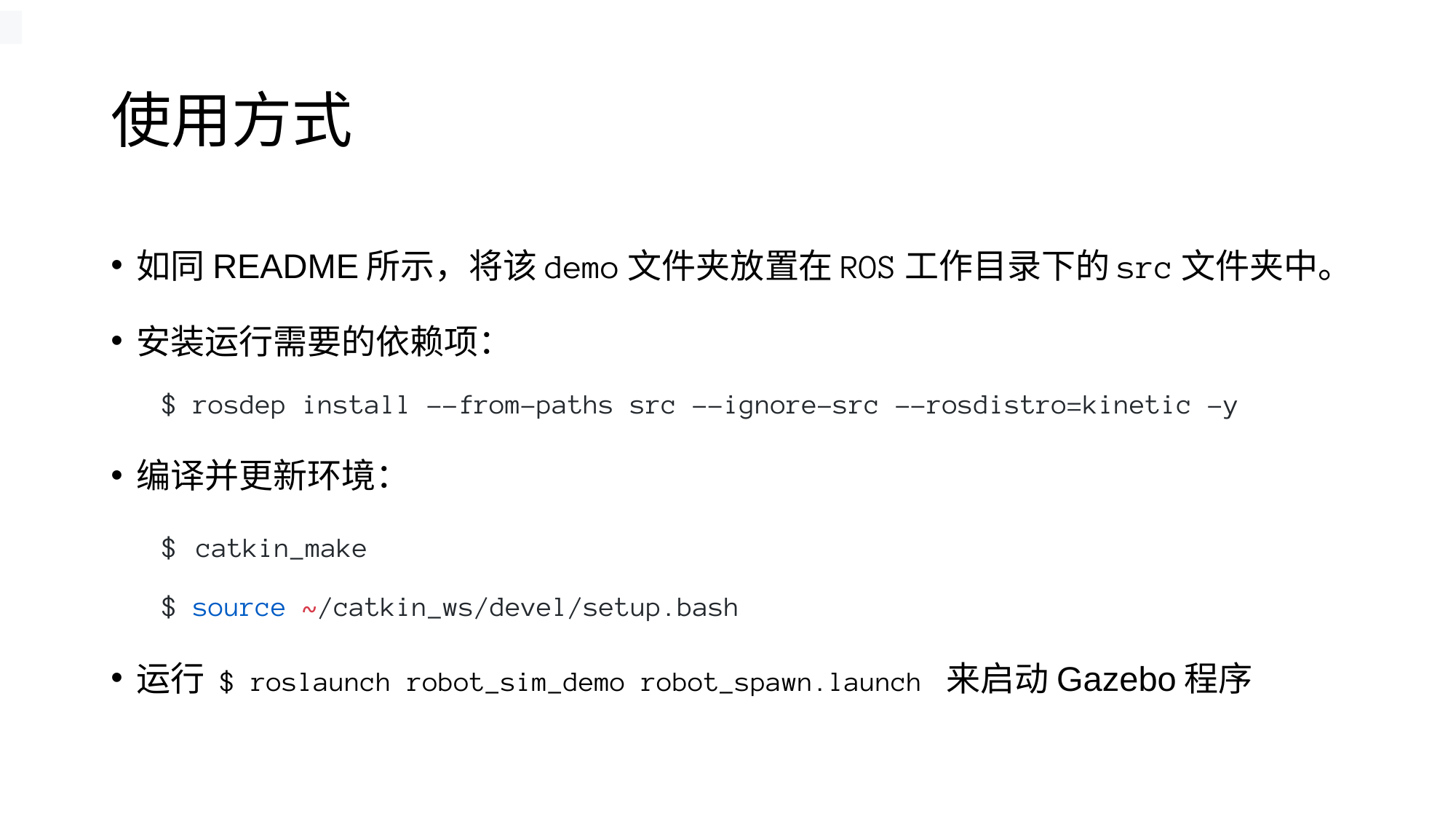

# 使用方式
如同README所示，将该demo文件夹放置在ROS工作目录下的src文件夹中。
安装运行需要的依赖项：
$ rosdep install --from-paths src --ignore-src --rosdistro=kinetic -y
编译并更新环境：
$ catkin_make
$ source ~/catkin_ws/devel/setup.bash
运行 $ roslaunch robot_sim_demo robot_spawn.launch 来启动Gazebo程序